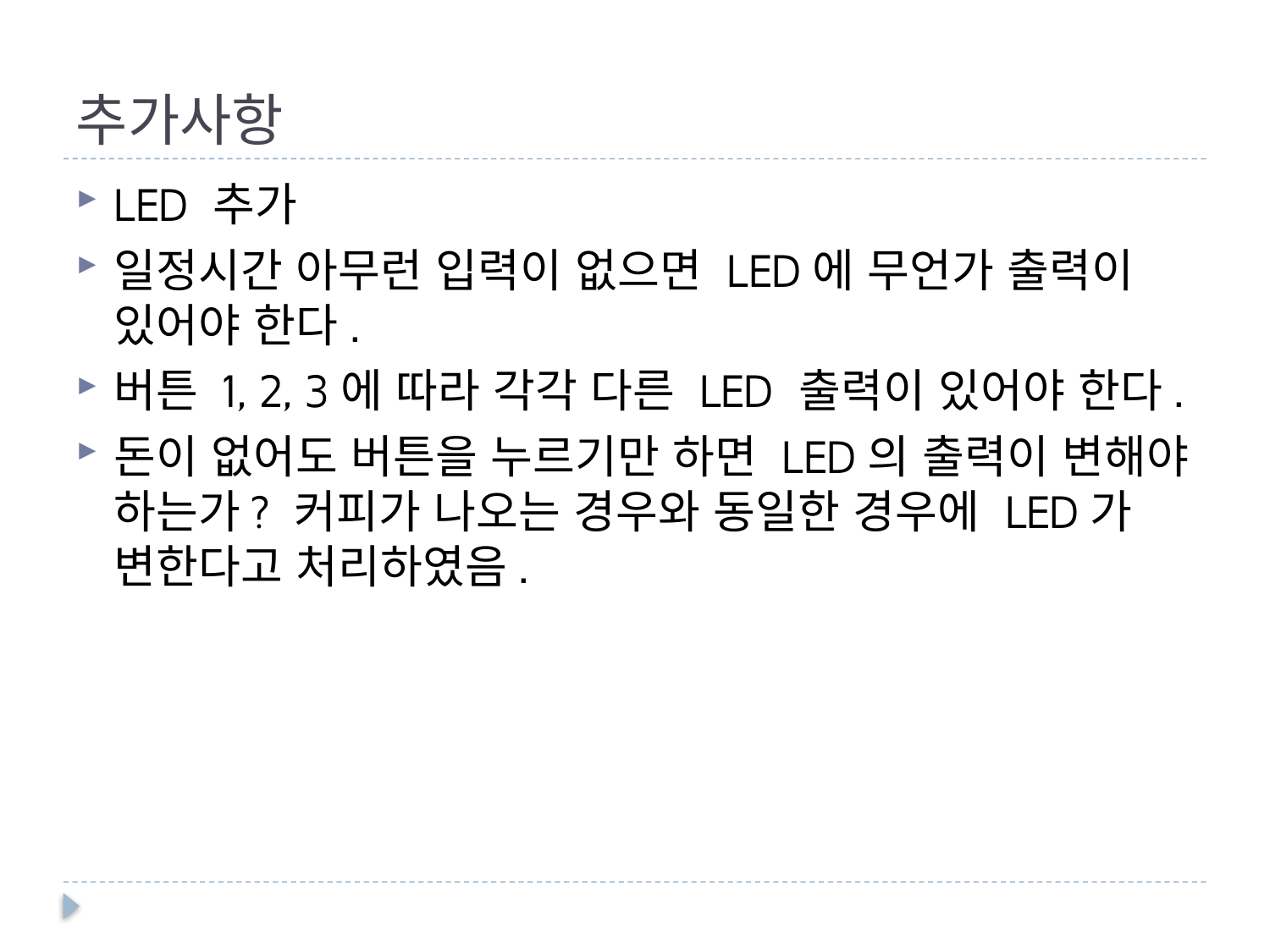

# 추가사항
LED 추가
일정시간 아무런 입력이 없으면 LED에 무언가 출력이 있어야 한다.
버튼 1, 2, 3에 따라 각각 다른 LED 출력이 있어야 한다.
돈이 없어도 버튼을 누르기만 하면 LED의 출력이 변해야 하는가? 커피가 나오는 경우와 동일한 경우에 LED가 변한다고 처리하였음.